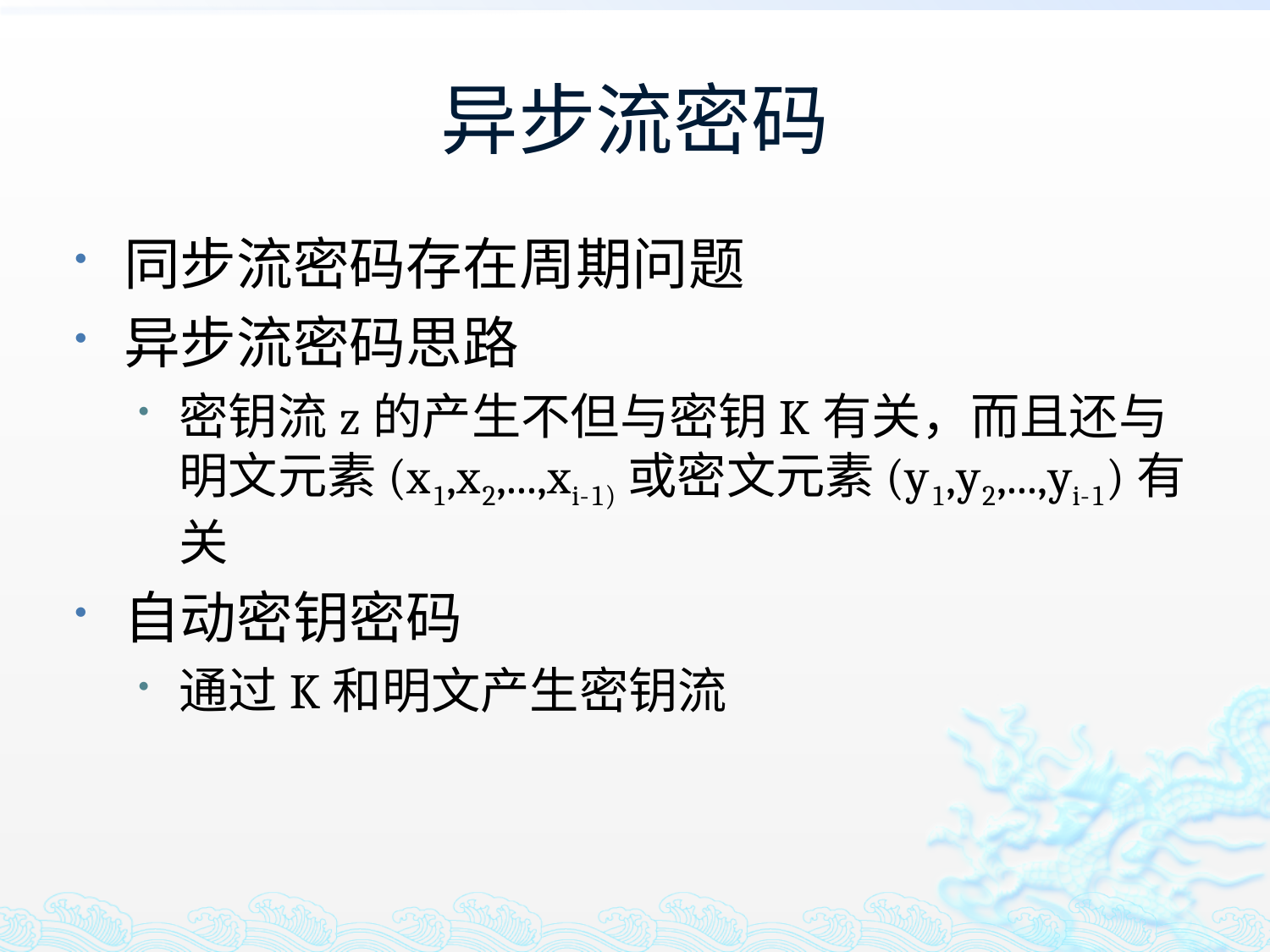

# 异步流密码
同步流密码存在周期问题
异步流密码思路
密钥流z的产生不但与密钥K有关，而且还与明文元素(x1,x2,...,xi-1)或密文元素(y1,y2,...,yi-1)有关
自动密钥密码
通过K和明文产生密钥流